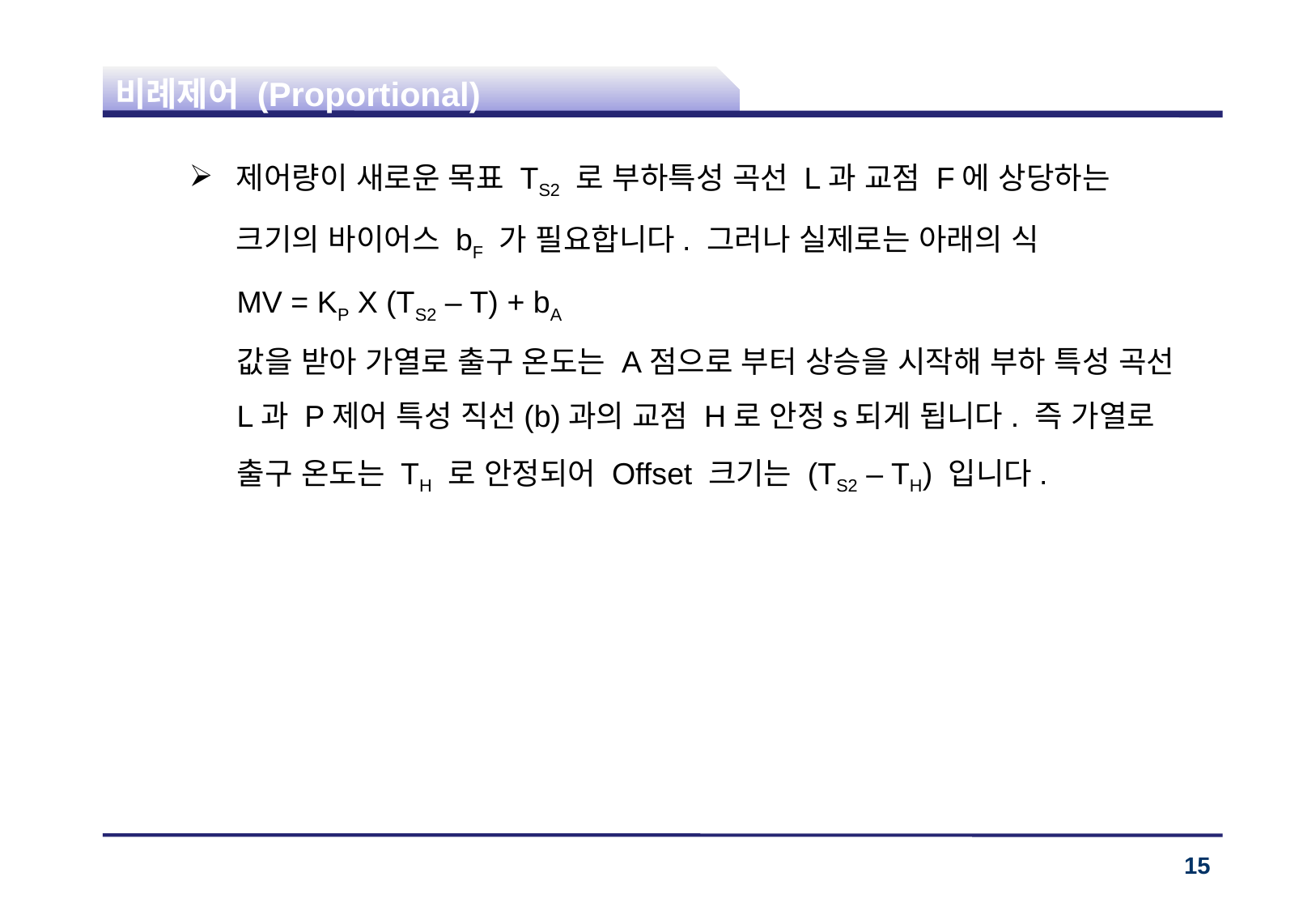

# 비례제어 (Proportional)
제어량이 새로운 목표 TS2 로 부하특성 곡선 L과 교점 F에 상당하는 크기의 바이어스 bF 가 필요합니다. 그러나 실제로는 아래의 식
MV = KP X (TS2 – T) + bA
값을 받아 가열로 출구 온도는 A점으로 부터 상승을 시작해 부하 특성 곡선 L과 P제어 특성 직선(b)과의 교점 H로 안정s되게 됩니다. 즉 가열로 출구 온도는 TH 로 안정되어 Offset 크기는 (TS2 – TH) 입니다.